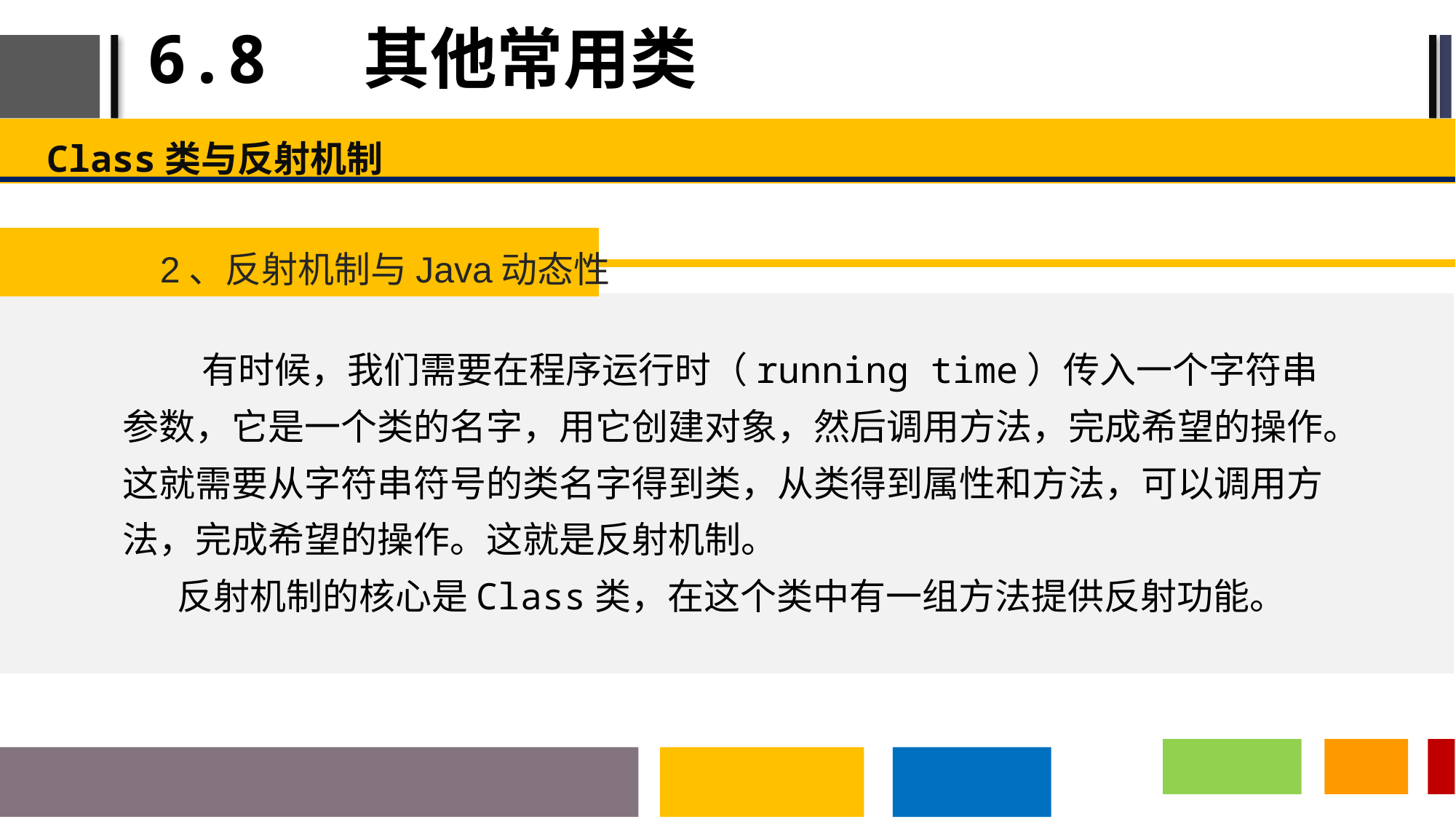

# 6.8  其他常用类

Class类与反射机制

1、什么是反射？

2、反射机制与Java动态性

  有时候，我们需要在程序运行时（running time）传入一个字符串参数，它是一个类的名字，用它创建对象，然后调用方法，完成希望的操作。这就需要从字符串符号的类名字得到类，从类得到属性和方法，可以调用方法，完成希望的操作。这就是反射机制。
反射机制的核心是Class类，在这个类中有一组方法提供反射功能。